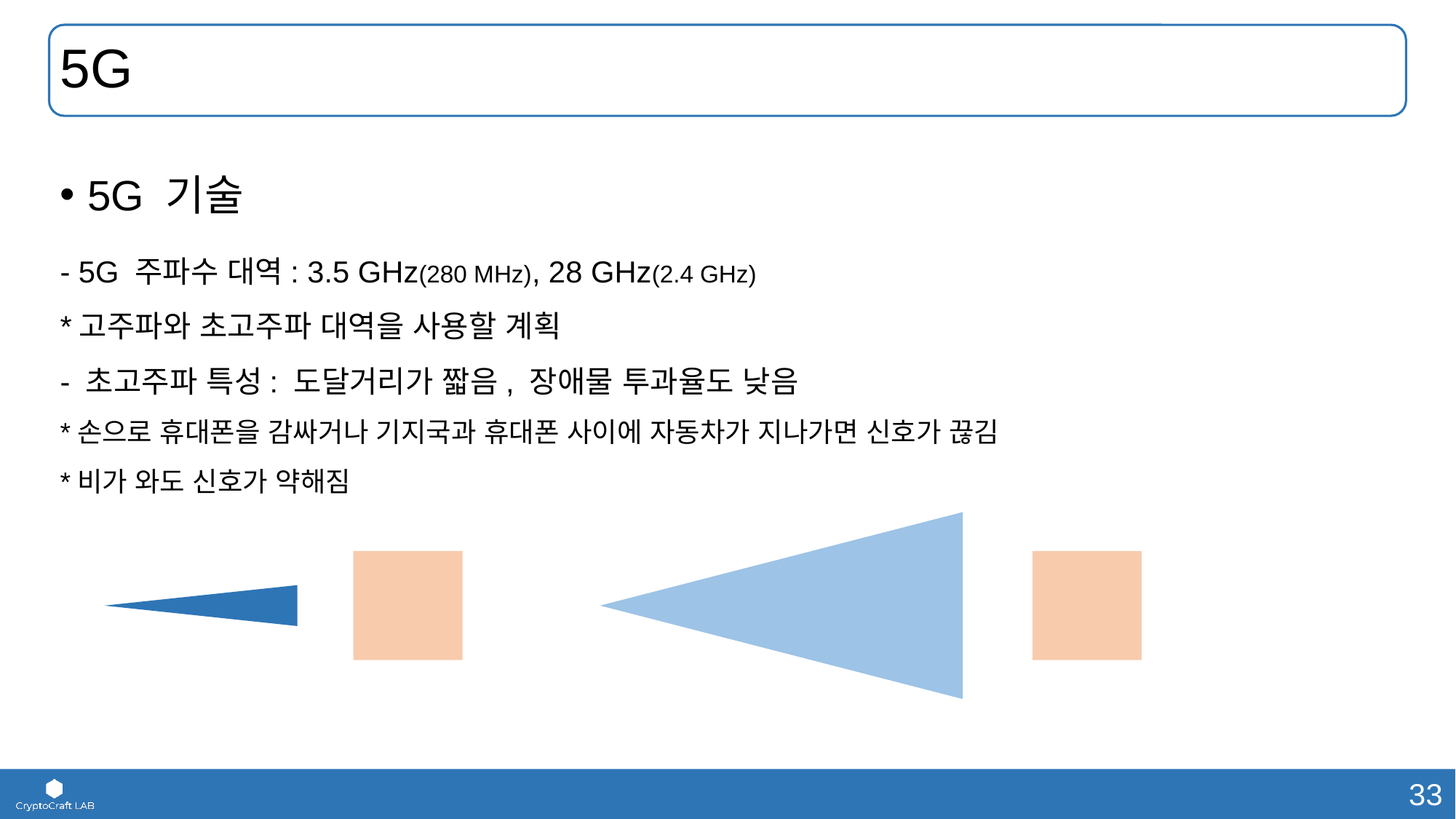

# 5G
5G 기술
- 5G 주파수 대역: 3.5 GHz(280 MHz), 28 GHz(2.4 GHz)
*고주파와 초고주파 대역을 사용할 계획
- 초고주파 특성: 도달거리가 짧음, 장애물 투과율도 낮음
*손으로 휴대폰을 감싸거나 기지국과 휴대폰 사이에 자동차가 지나가면 신호가 끊김
*비가 와도 신호가 약해짐